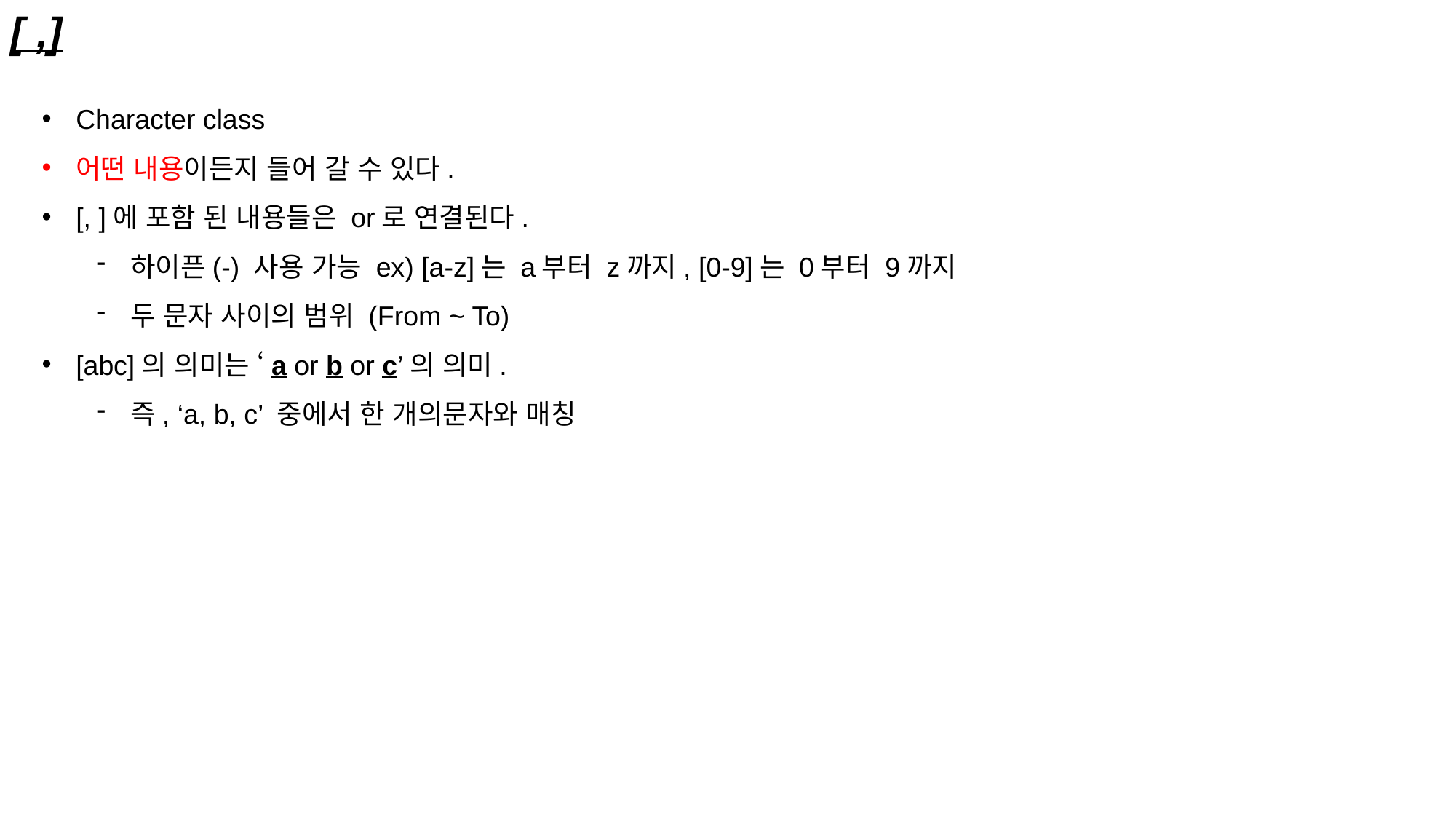

[ ,]
Character class
어떤 내용이든지 들어 갈 수 있다.
[, ]에 포함 된 내용들은 or로 연결된다.
하이픈(-) 사용 가능 ex) [a-z]는 a부터 z까지, [0-9]는 0부터 9까지
두 문자 사이의 범위 (From ~ To)
[abc]의 의미는 ‘a or b or c’의 의미.
즉, ‘a, b, c’ 중에서 한 개의문자와 매칭